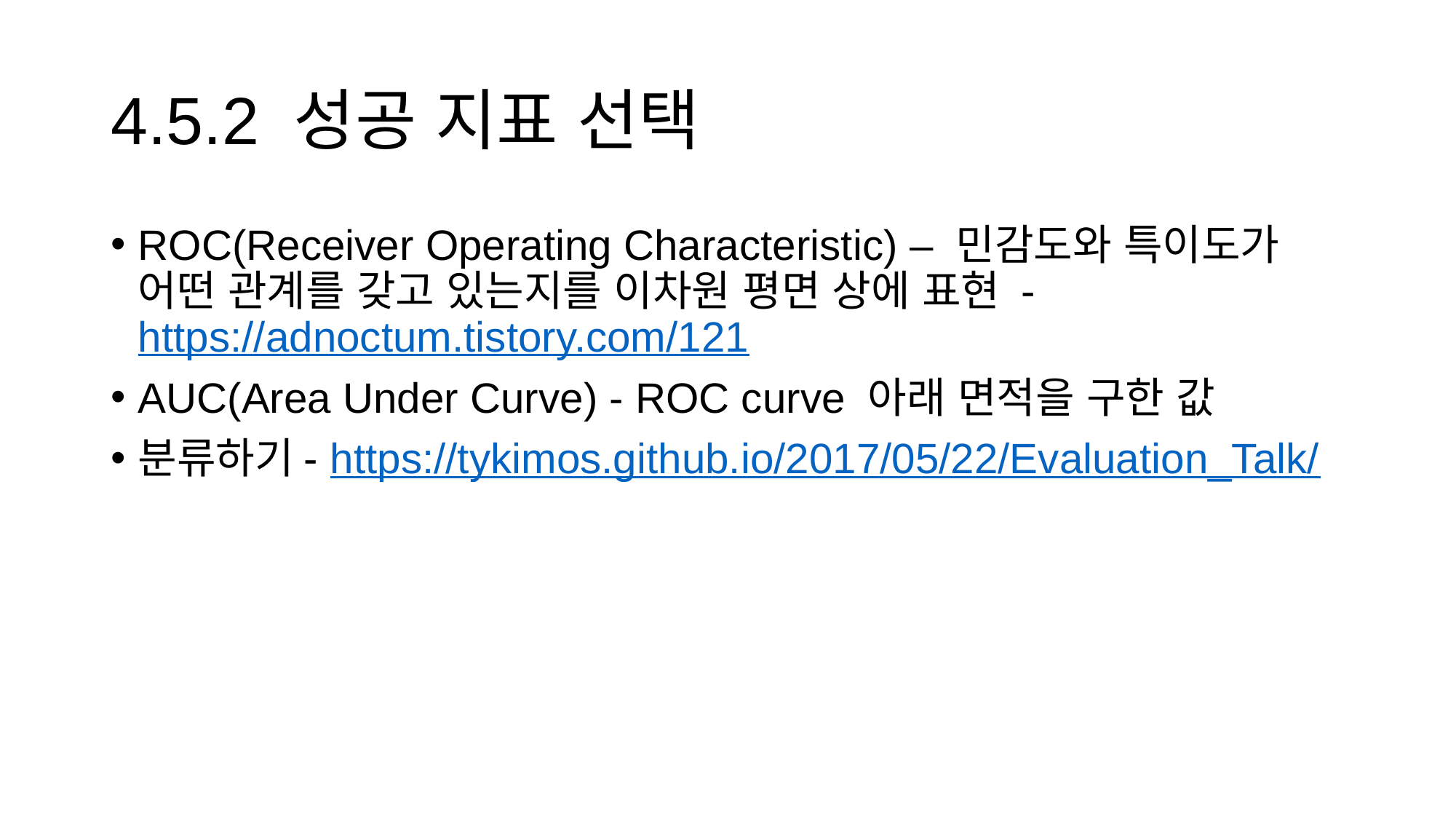

# 4.5.2 성공 지표 선택
ROC(Receiver Operating Characteristic) – 민감도와 특이도가 어떤 관계를 갖고 있는지를 이차원 평면 상에 표현 - https://adnoctum.tistory.com/121
AUC(Area Under Curve) - ROC curve 아래 면적을 구한 값
분류하기- https://tykimos.github.io/2017/05/22/Evaluation_Talk/